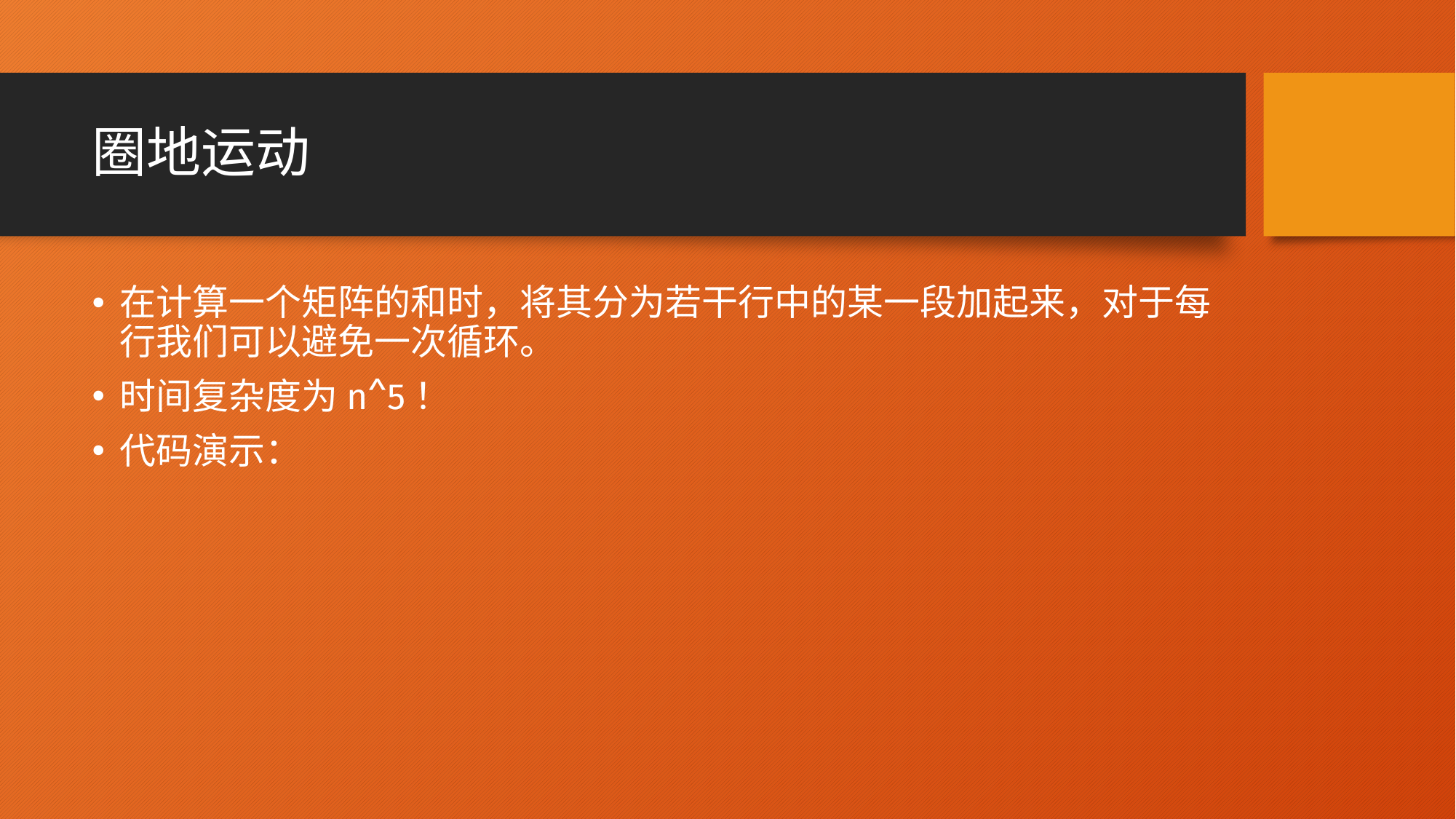

# 圈地运动
在计算一个矩阵的和时，将其分为若干行中的某一段加起来，对于每行我们可以避免一次循环。
时间复杂度为n^5！
代码演示：